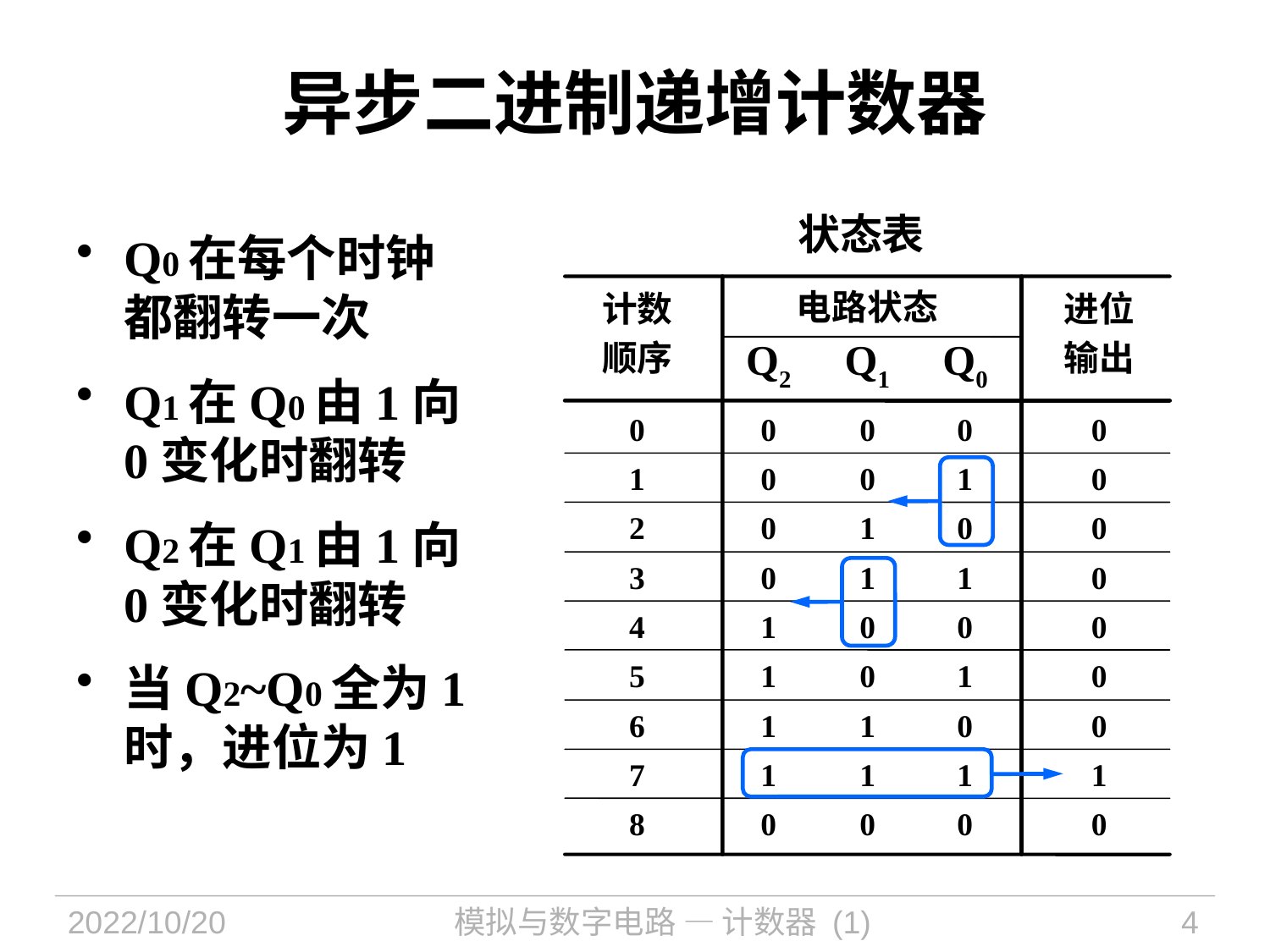

# 异步二进制递增计数器
状态表
Q0在每个时钟都翻转一次
Q1在Q0由1向0变化时翻转
Q2在Q1由1向0变化时翻转
当Q2~Q0全为1时，进位为1

电路状态

计数
顺序
进位
输出
Q2
Q1
Q0

0
0
0
0
0

1
0
0
1
0
2
0
1
0
0
3
0
1
1
0

4
1
0
0
0
5
1
0
1
0
6
1
1
0
0

7
1
1
1
1
8
0
0
0
0
2022/10/20
模拟与数字电路 — 计数器 (1)
4